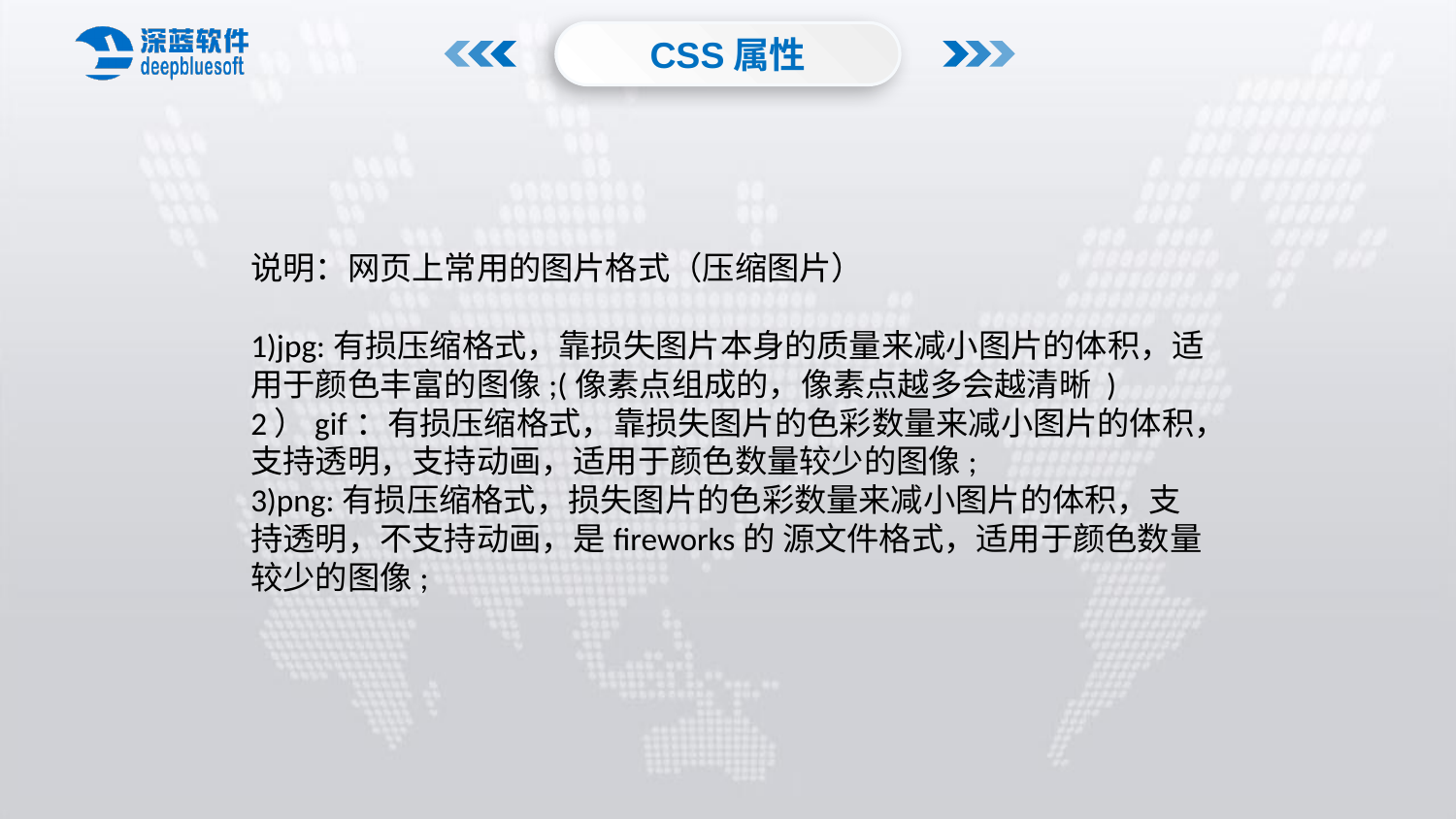

CSS属性

说明：网页上常用的图片格式（压缩图片）

1)jpg:有损压缩格式，靠损失图片本身的质量来减小图片的体积，适用于颜色丰富的图像;(像素点组成的，像素点越多会越清晰 )
2）gif：有损压缩格式，靠损失图片的色彩数量来减小图片的体积，支持透明，支持动画，适用于颜色数量较少的图像;
3)png:有损压缩格式，损失图片的色彩数量来减小图片的体积，支持透明，不支持动画，是fireworks的 源文件格式，适用于颜色数量较少的图像;